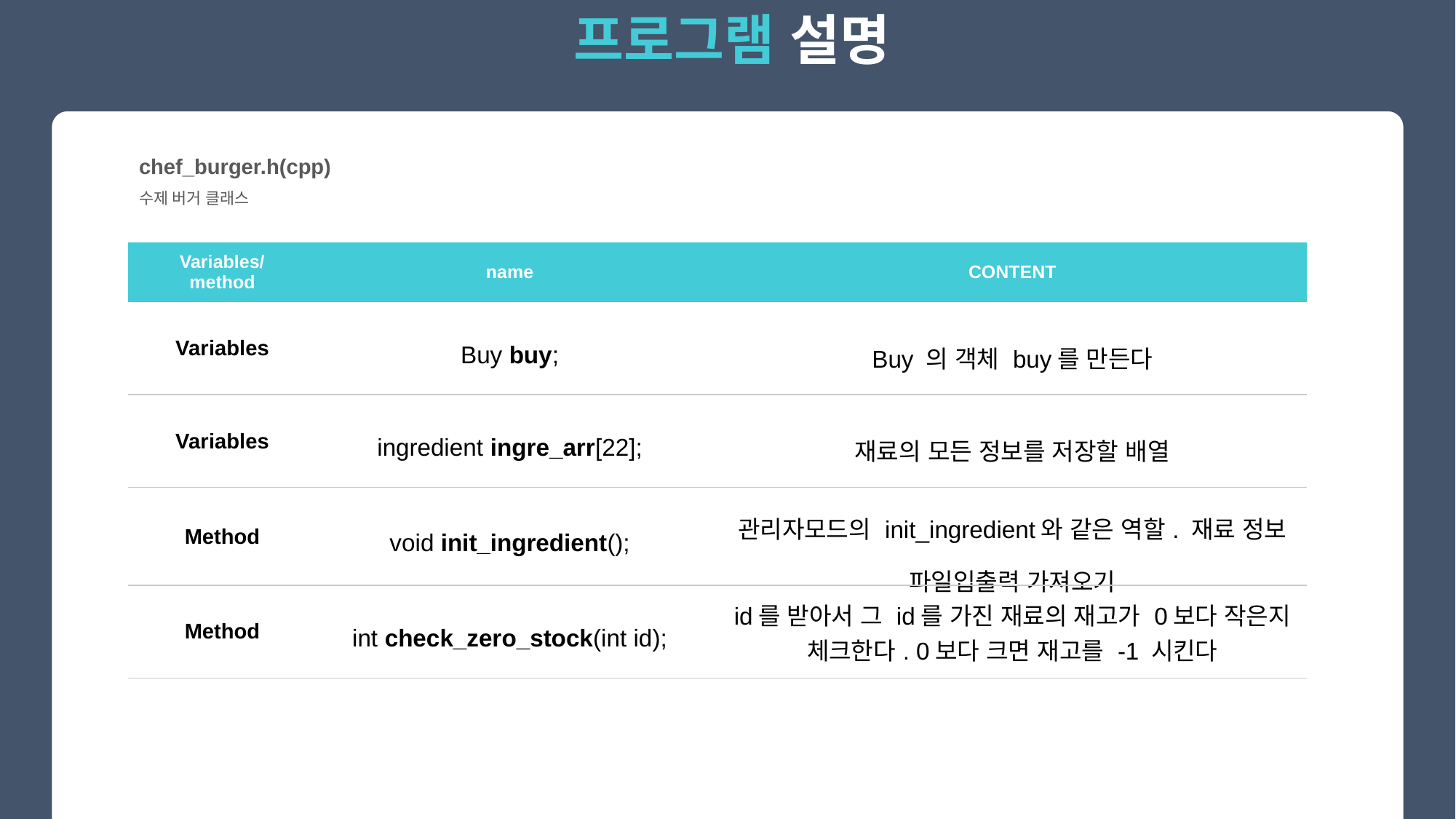

프로그램 설명
chef_burger.h(cpp)
수제 버거 클래스
| Variables/ method | name | CONTENT |
| --- | --- | --- |
| Variables | Buy buy; | Buy 의 객체 buy를 만든다 |
| Variables | ingredient ingre\_arr[22]; | 재료의 모든 정보를 저장할 배열 |
| Method | void init\_ingredient(); | 관리자모드의 init\_ingredient와 같은 역할. 재료 정보 파일입출력 가져오기 |
| Method | int check\_zero\_stock(int id); | id를 받아서 그 id를 가진 재료의 재고가 0보다 작은지 체크한다. 0보다 크면 재고를 -1 시킨다 |